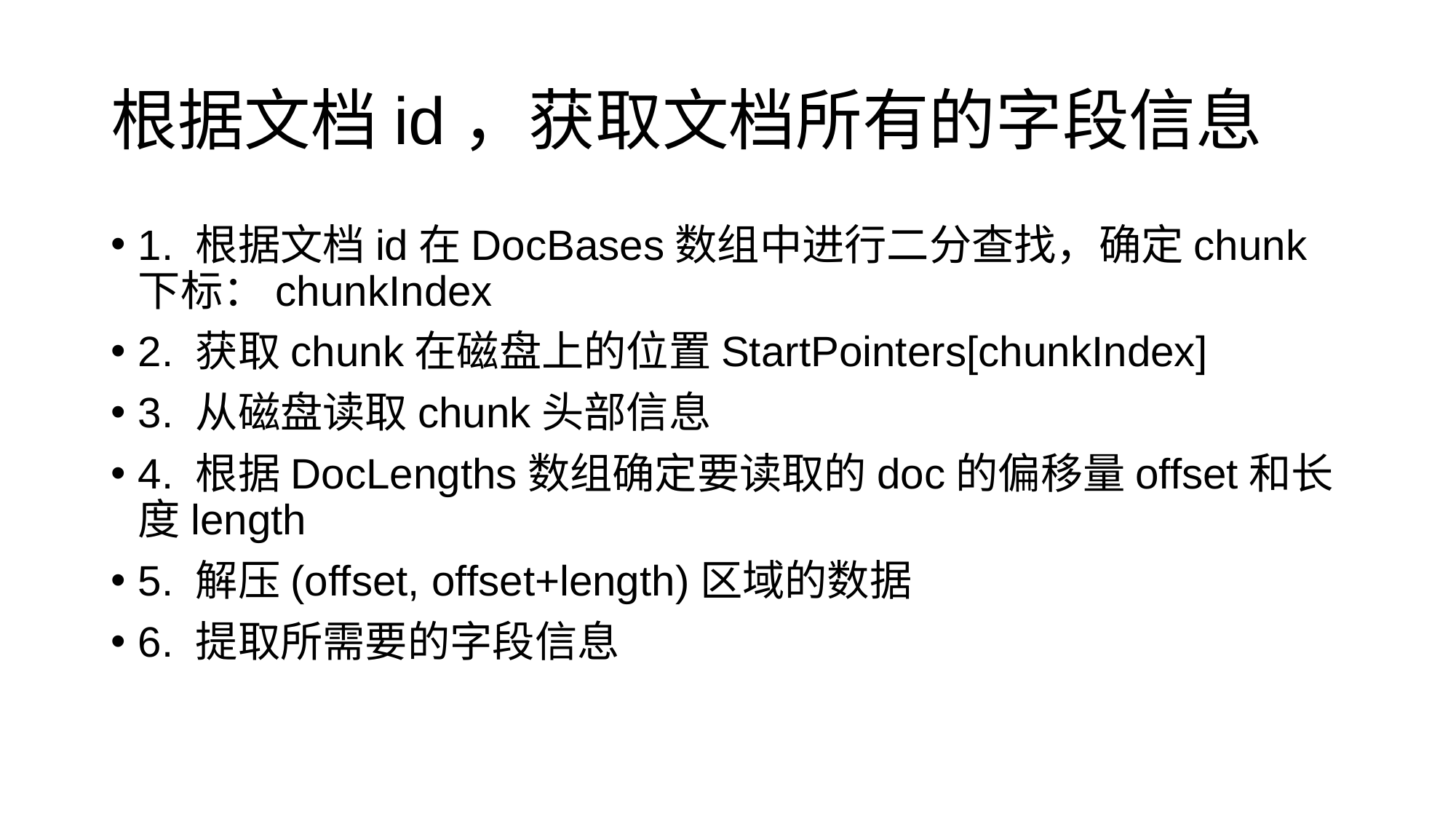

# 根据文档id，获取文档所有的字段信息
1. 根据文档id在DocBases数组中进行二分查找，确定chunk下标：chunkIndex
2. 获取chunk在磁盘上的位置StartPointers[chunkIndex]
3. 从磁盘读取chunk头部信息
4. 根据DocLengths数组确定要读取的doc的偏移量offset和长度length
5. 解压(offset, offset+length)区域的数据
6. 提取所需要的字段信息